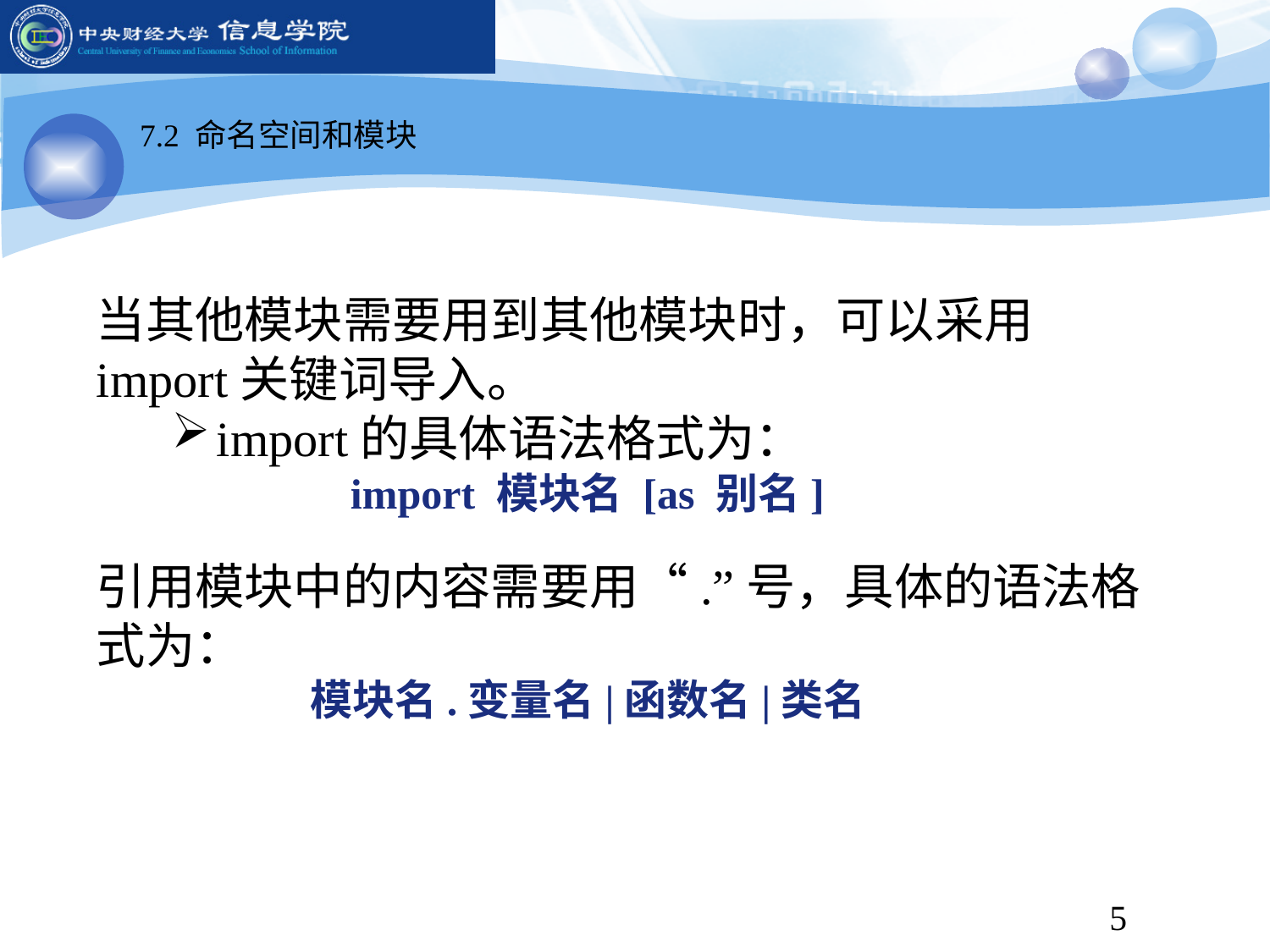

7.2 命名空间和模块
当其他模块需要用到其他模块时，可以采用import关键词导入。
import的具体语法格式为：
		import 模块名 [as 别名]

引用模块中的内容需要用“.”号，具体的语法格式为：
	        模块名.变量名|函数名|类名